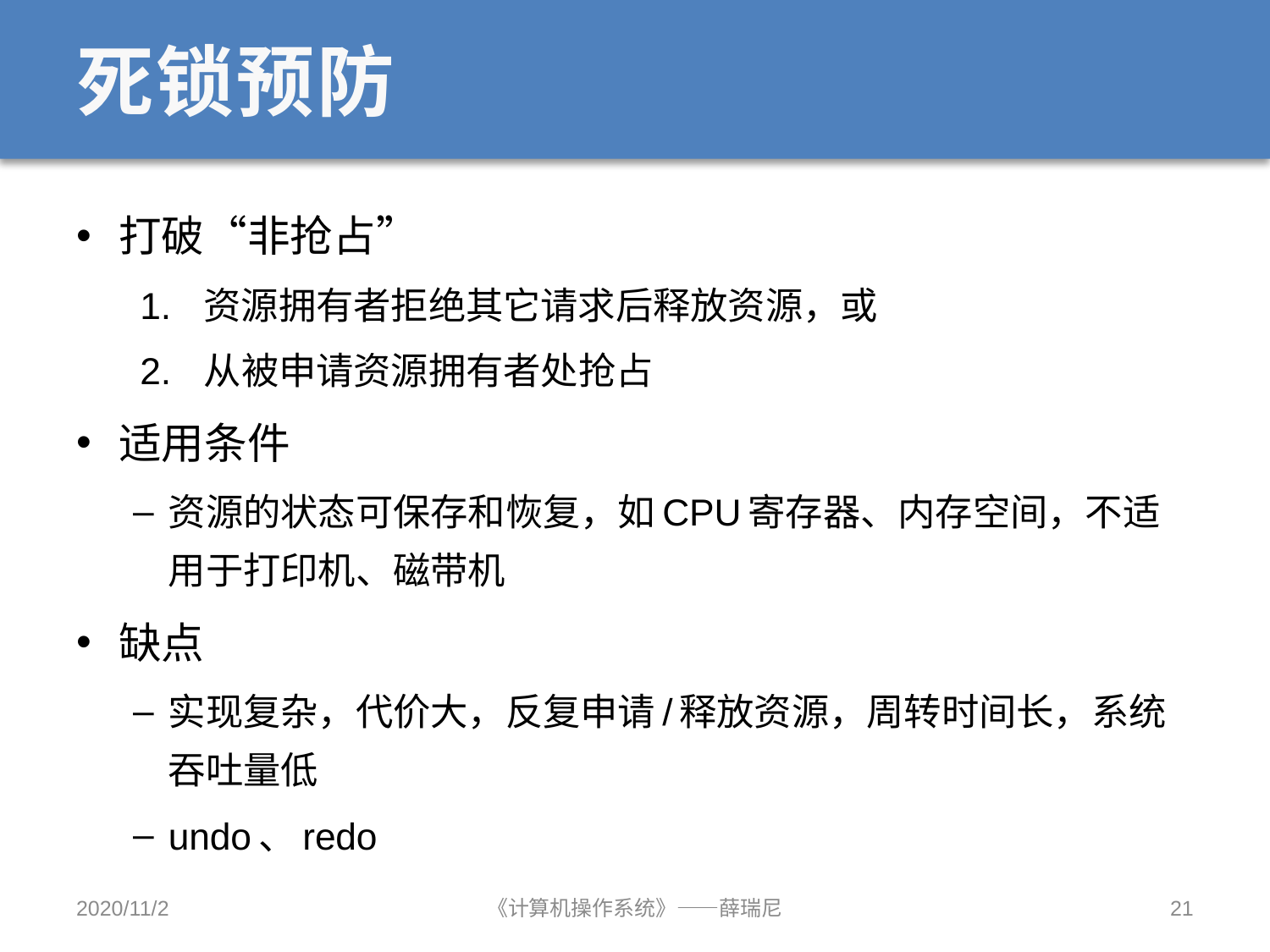

# 死锁预防
打破“非抢占”
资源拥有者拒绝其它请求后释放资源，或
从被申请资源拥有者处抢占
适用条件
资源的状态可保存和恢复，如CPU寄存器、内存空间，不适用于打印机、磁带机
缺点
实现复杂，代价大，反复申请/释放资源，周转时间长，系统吞吐量低
undo、redo
2020/11/2
《计算机操作系统》——薛瑞尼
21